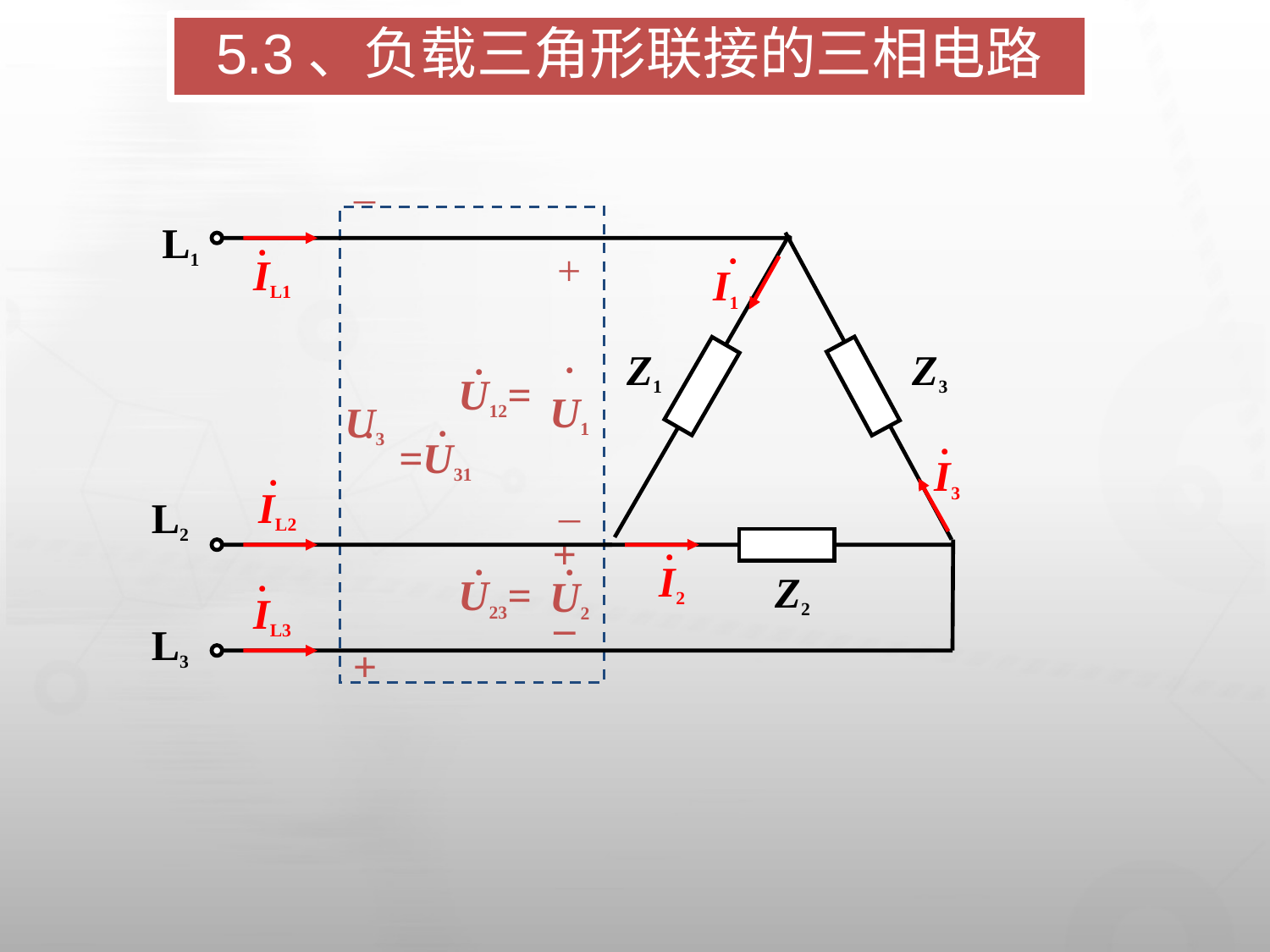

# 5.3、负载三角形联接的三相电路
_

U3

+
+
U1
_
U12=
·
=U31
+
 U2
_
·
·
U23=
·
·
·

L1
·
·

IL1
I1

Z1
Z3

·
·
I3
IL2

L2
·

·
I2
Z2
IL3
L3